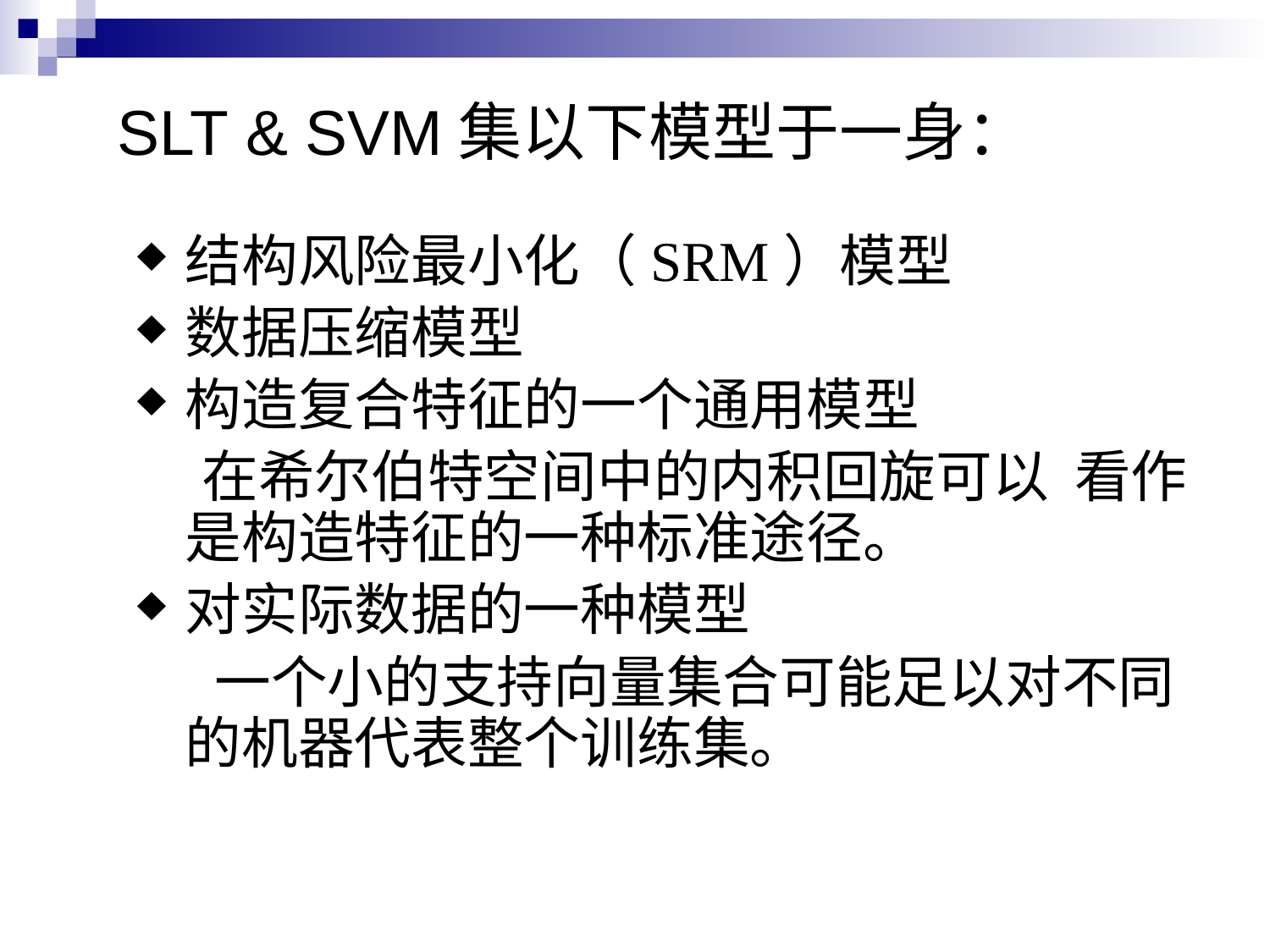

SLT & SVM集以下模型于一身：
结构风险最小化（SRM）模型
数据压缩模型
构造复合特征的一个通用模型
    在希尔伯特空间中的内积回旋可以  看作是构造特征的一种标准途径。
对实际数据的一种模型
     一个小的支持向量集合可能足以对不同的机器代表整个训练集。